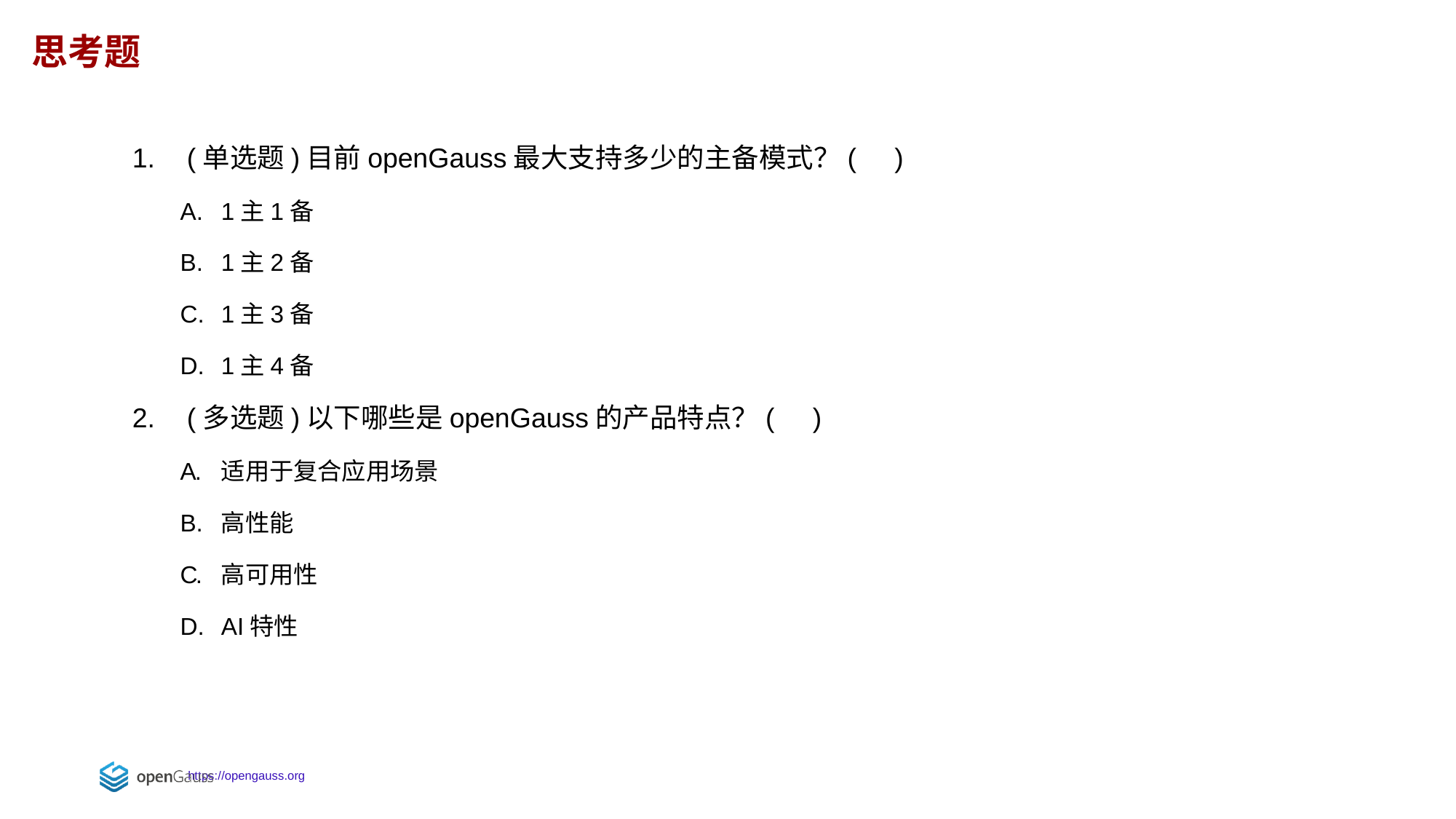

思考题
(单选题)目前openGauss最大支持多少的主备模式？(     )
1主1备
1主2备
1主3备
1主4备
(多选题)以下哪些是openGauss的产品特点？(     )
适用于复合应用场景
高性能
高可用性
AI特性